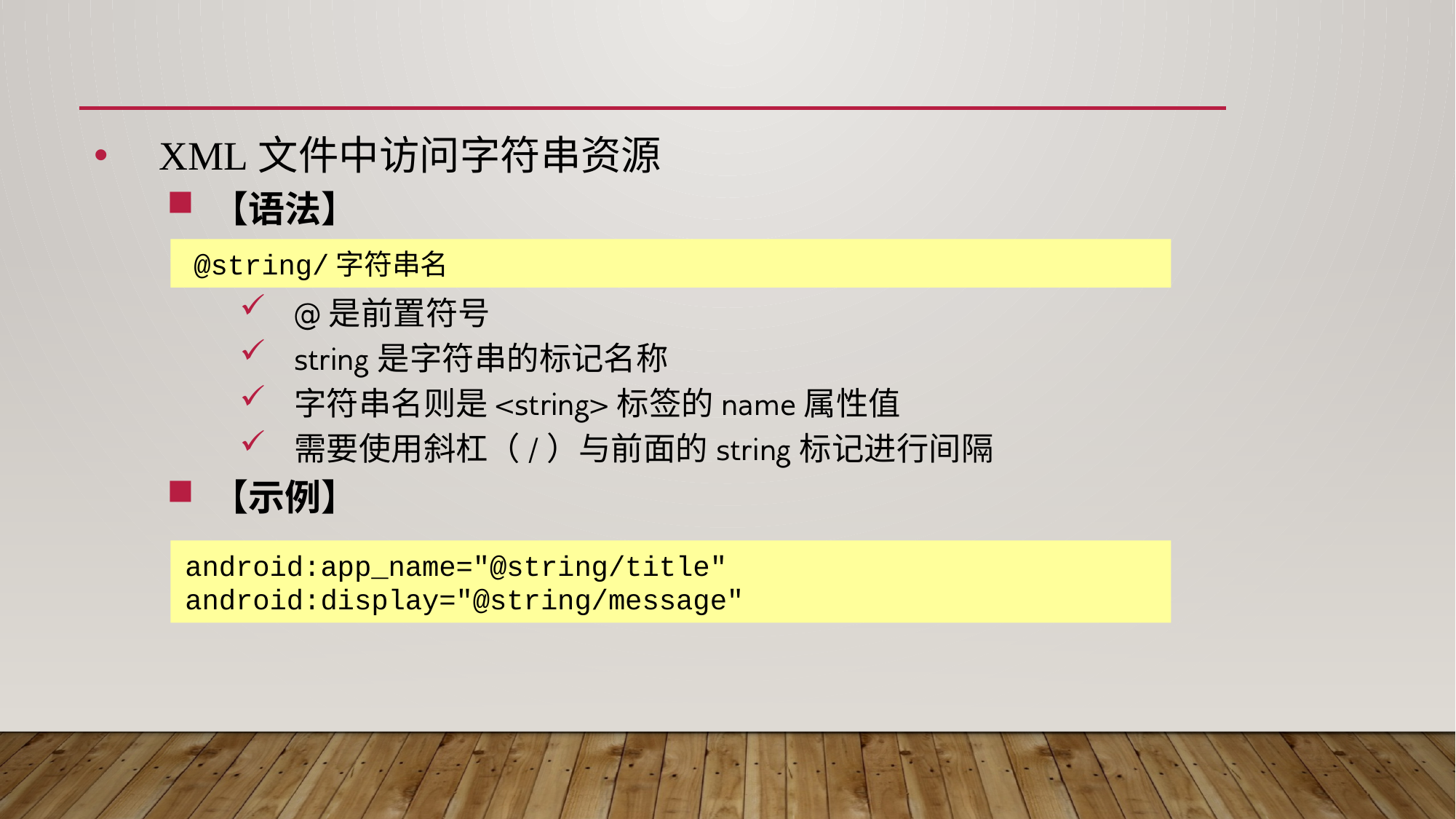

#
 XML文件中访问字符串资源
【语法】

@是前置符号
string是字符串的标记名称
字符串名则是<string>标签的name属性值
需要使用斜杠（/）与前面的string标记进行间隔
【示例】

 @string/字符串名
android:app_name="@string/title"
android:display="@string/message"